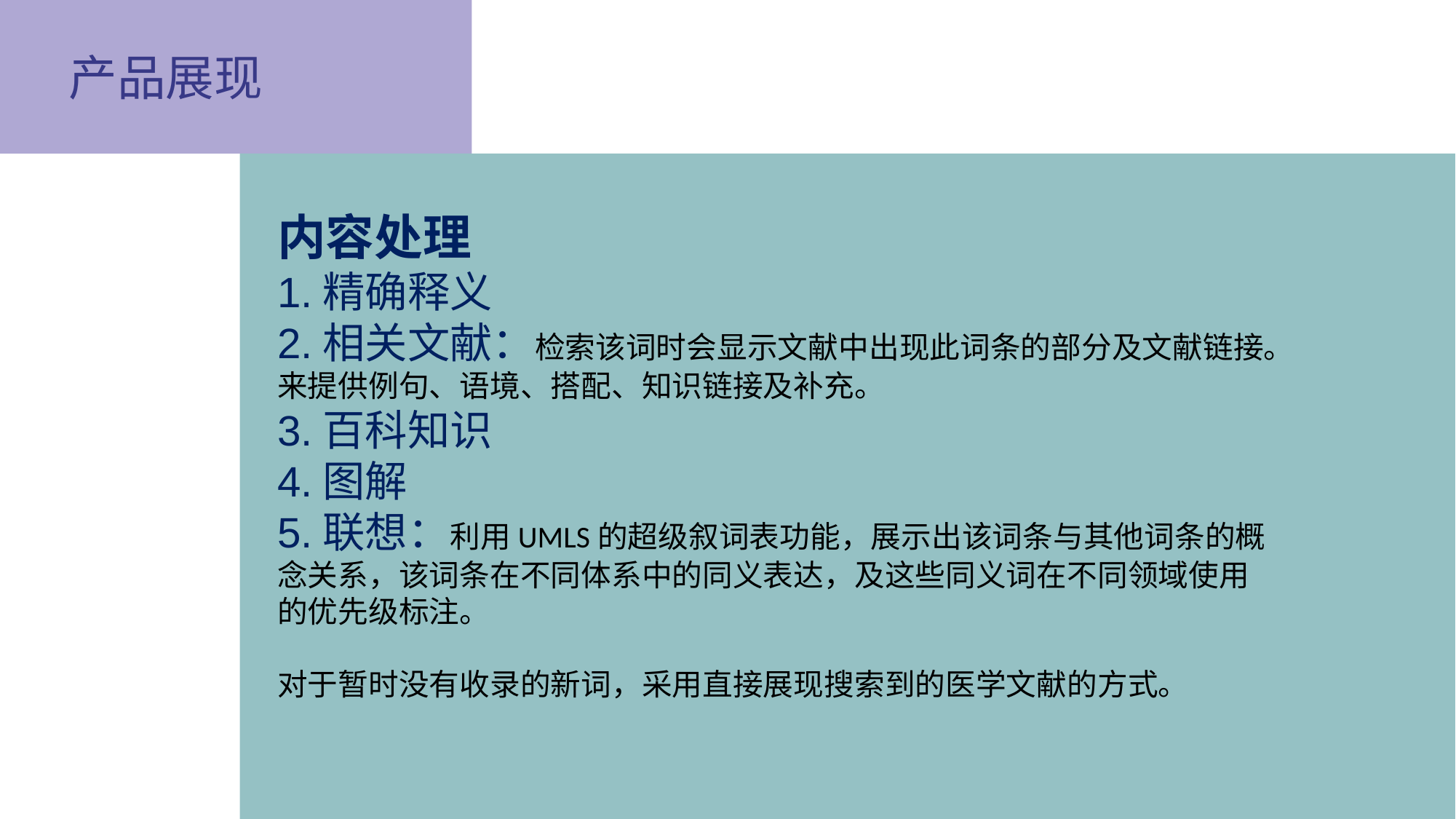

产品展现

内容处理
1.精确释义
2.相关文献：检索该词时会显示文献中出现此词条的部分及文献链接。来提供例句、语境、搭配、知识链接及补充。
3.百科知识
4.图解
5.联想：利用UMLS的超级叙词表功能，展示出该词条与其他词条的概念关系，该词条在不同体系中的同义表达，及这些同义词在不同领域使用的优先级标注。

对于暂时没有收录的新词，采用直接展现搜索到的医学文献的方式。